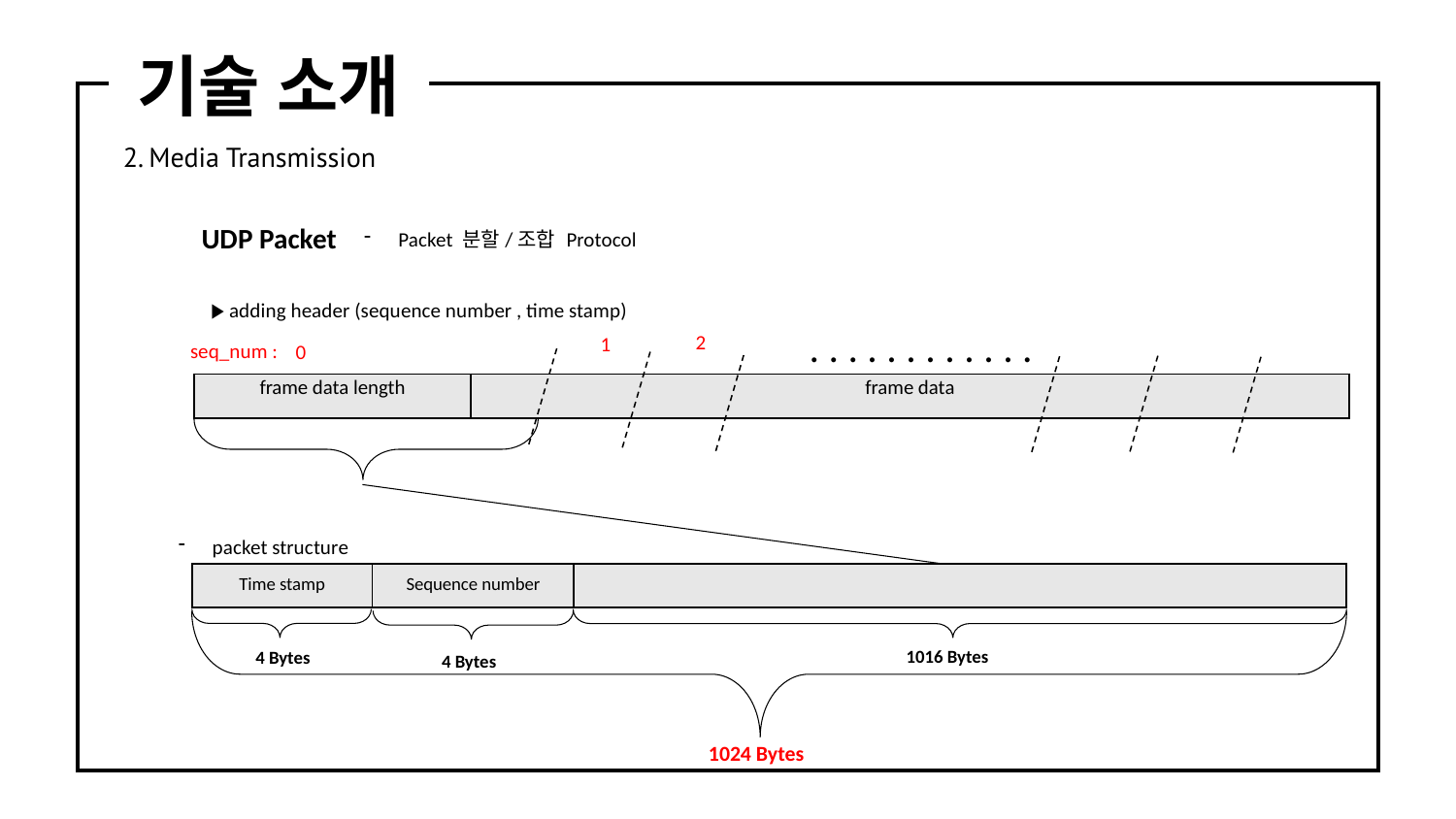

기술 소개

2. Media Transmission
UDP Packet
Packet 분할/조합 Protocol

▶ adding header (sequence number , time stamp)
. . . . . . . . . . . .
2
1
seq_num :
0
. . . . . . . . . . . .
| frame data length | frame data |
| --- | --- |

packet structure

| Time stamp | Sequence number |  |
| --- | --- | --- |
1016 Bytes
4 Bytes
4 Bytes
1024 Bytes